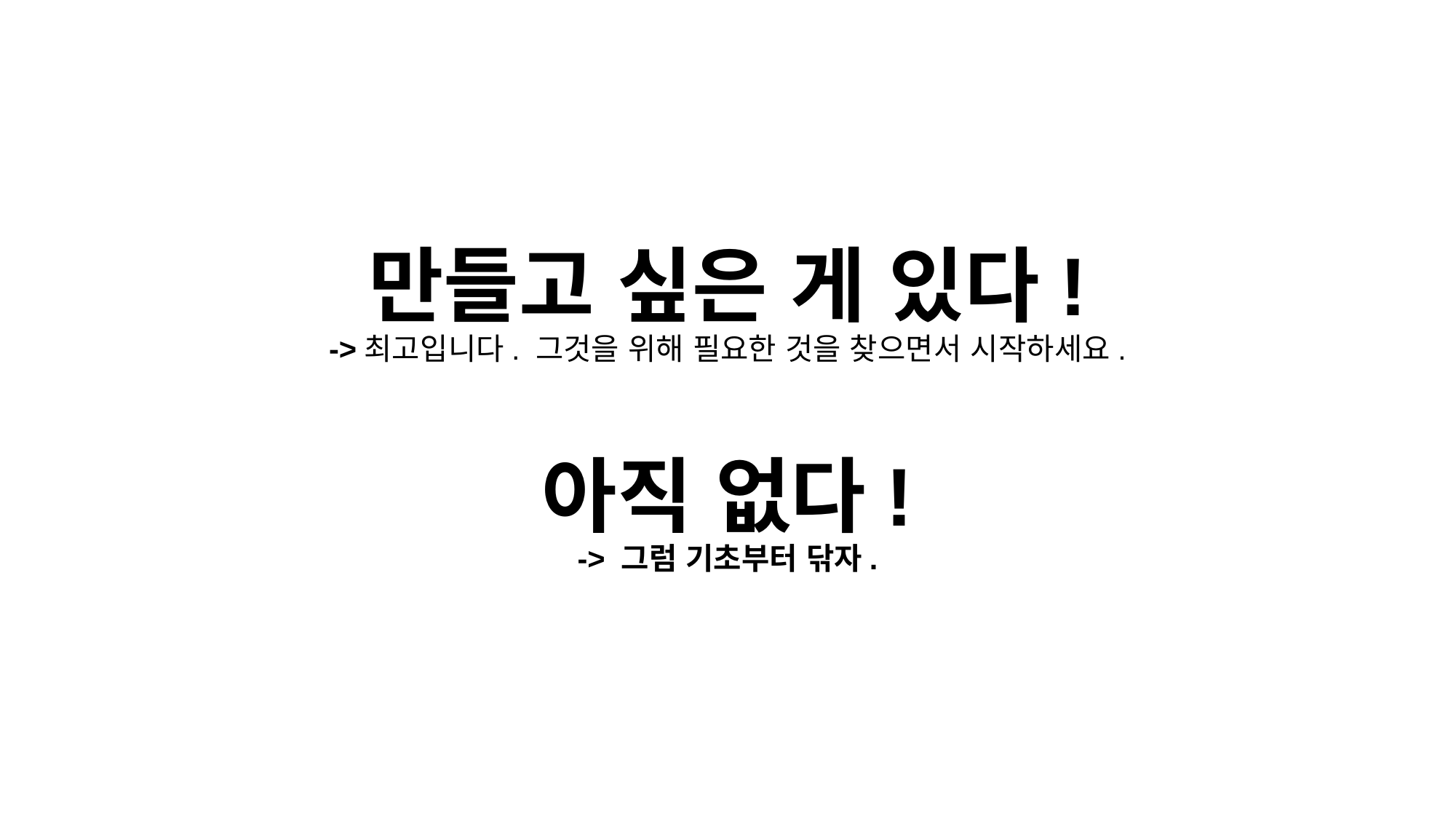

# 만들고 싶은 게 있다! ->최고입니다. 그것을 위해 필요한 것을 찾으면서 시작하세요. 아직 없다! -> 그럼 기초부터 닦자.